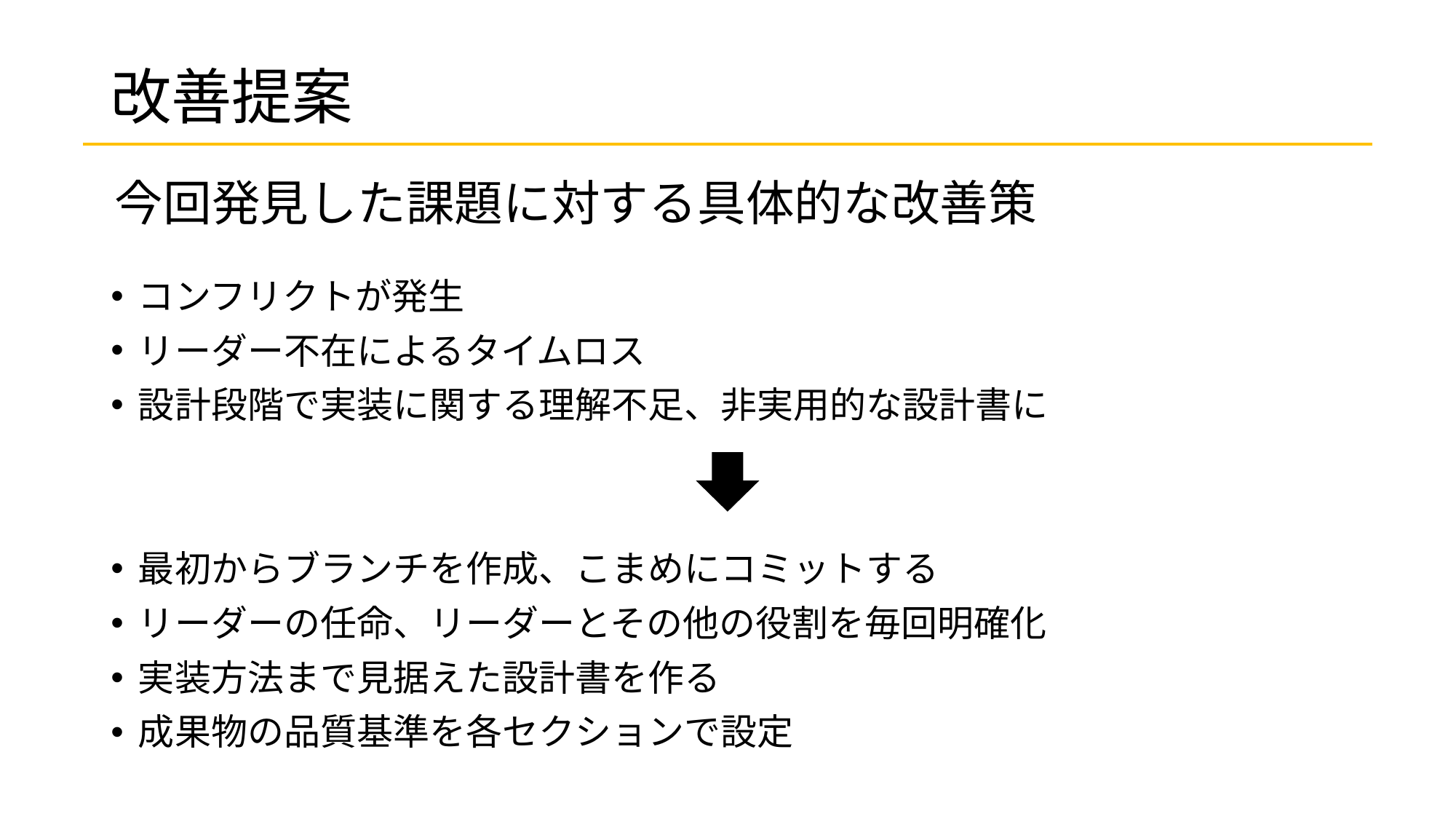

# 改善提案
今回発見した課題に対する具体的な改善策
コンフリクトが発生
リーダー不在によるタイムロス
設計段階で実装に関する理解不足、非実用的な設計書に

最初からブランチを作成、こまめにコミットする
リーダーの任命、リーダーとその他の役割を毎回明確化
実装方法まで見据えた設計書を作る
成果物の品質基準を各セクションで設定